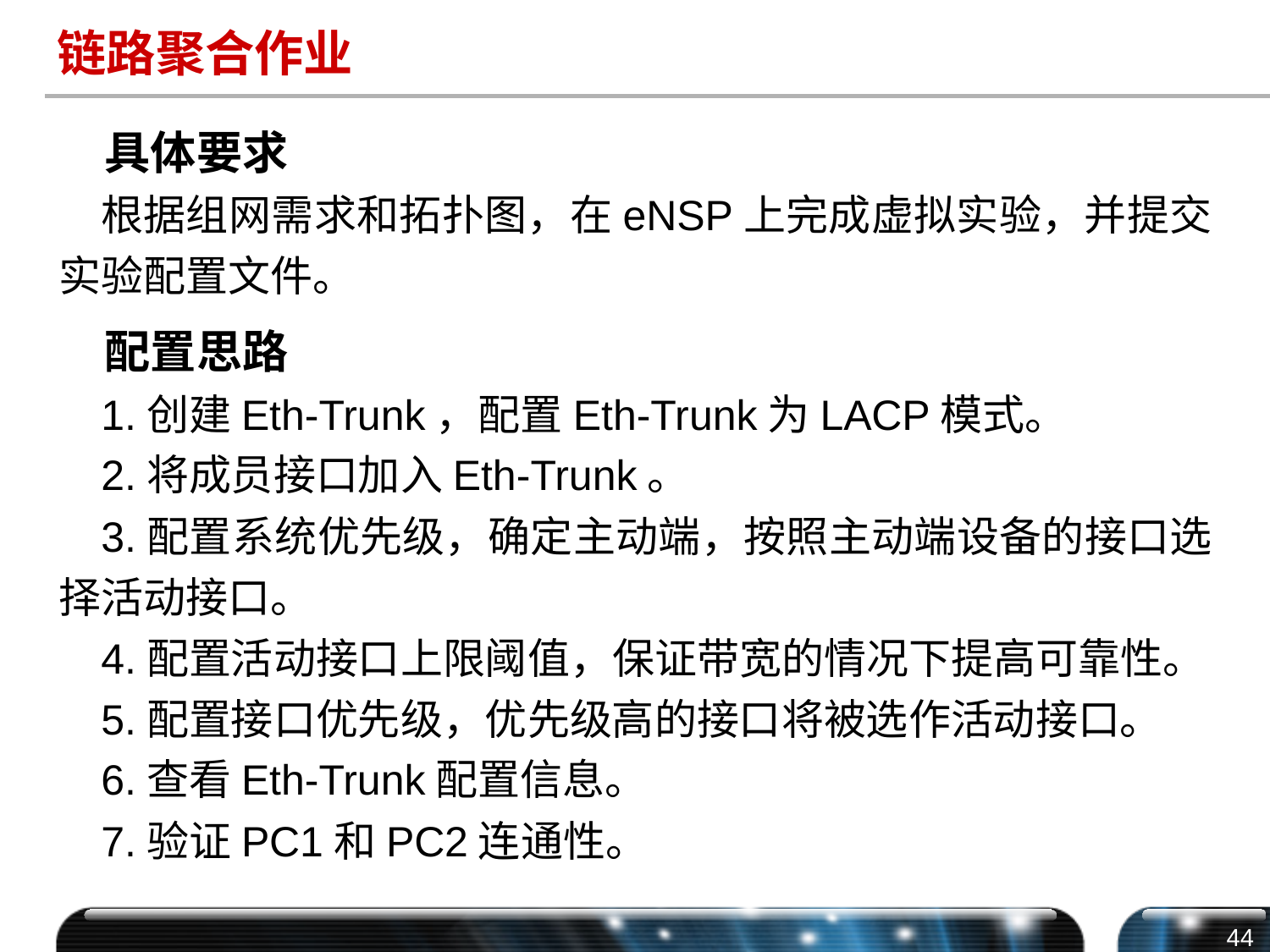

# 链路聚合作业
具体要求
根据组网需求和拓扑图，在eNSP上完成虚拟实验，并提交实验配置文件。
配置思路
1.创建Eth-Trunk，配置Eth-Trunk为LACP模式。
2.将成员接口加入Eth-Trunk。
3.配置系统优先级，确定主动端，按照主动端设备的接口选择活动接口。
4.配置活动接口上限阈值，保证带宽的情况下提高可靠性。
5.配置接口优先级，优先级高的接口将被选作活动接口。
6.查看Eth-Trunk配置信息。
7.验证PC1和PC2连通性。